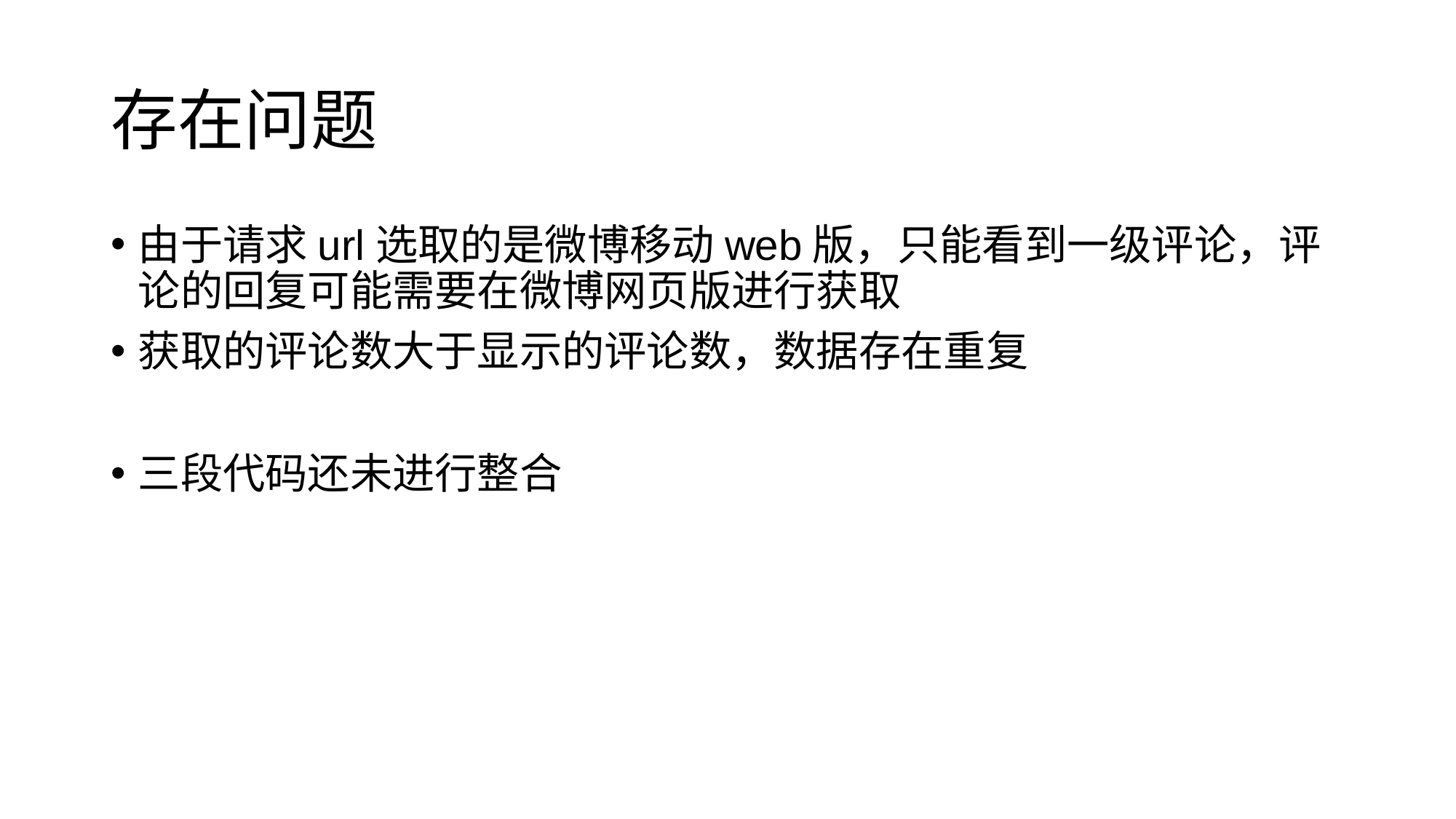

# 存在问题
由于请求url选取的是微博移动web版，只能看到一级评论，评论的回复可能需要在微博网页版进行获取
获取的评论数大于显示的评论数，数据存在重复

三段代码还未进行整合